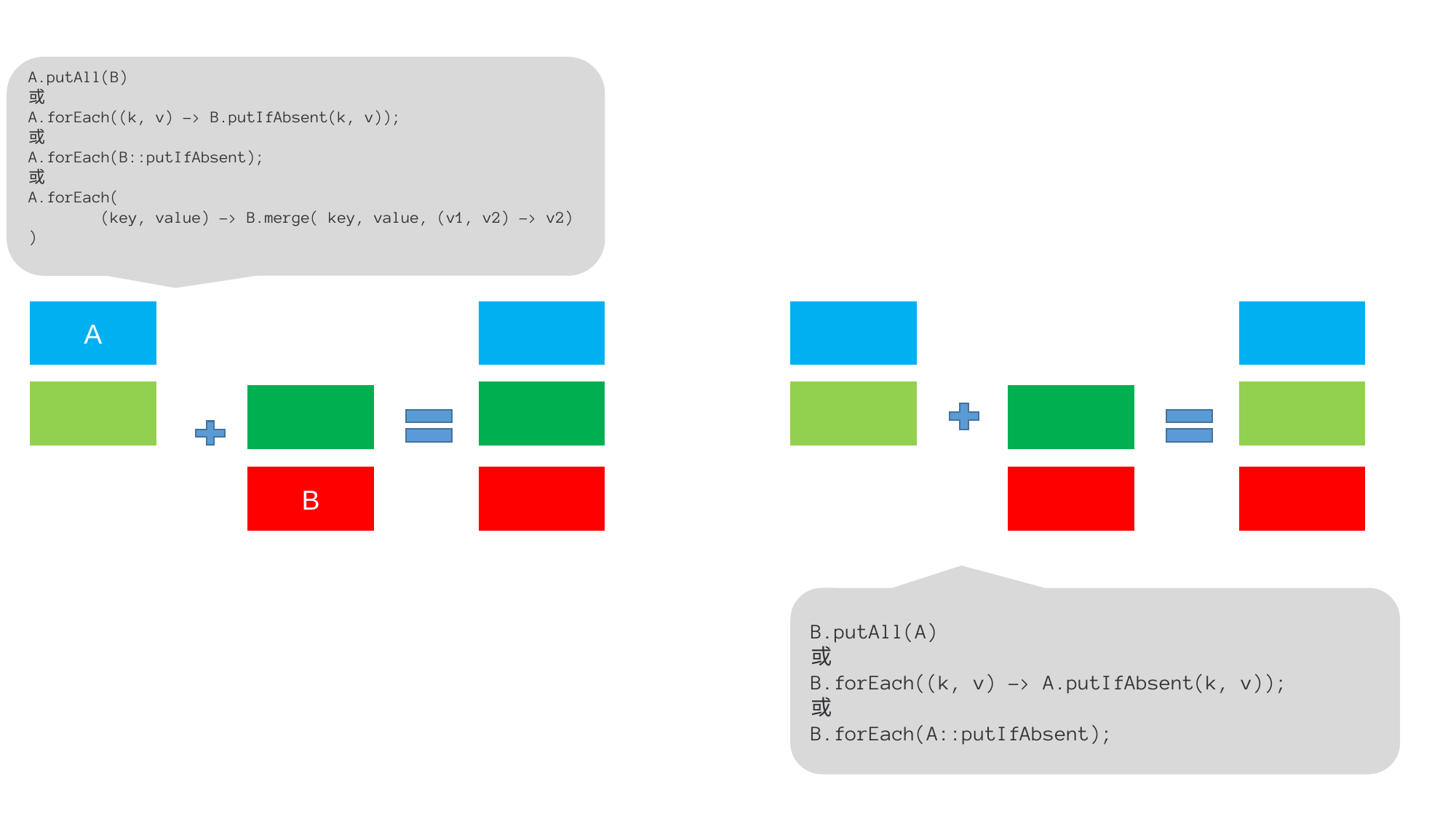

A.putAll(B)
或
A.forEach((k, v) -> B.putIfAbsent(k, v));
或
A.forEach(B::putIfAbsent);
或
A.forEach(
        (key, value) -> B.merge( key, value, (v1, v2) -> v2)
)

A

B

B.putAll(A)
或
B.forEach((k, v) -> A.putIfAbsent(k, v));
或
B.forEach(A::putIfAbsent);